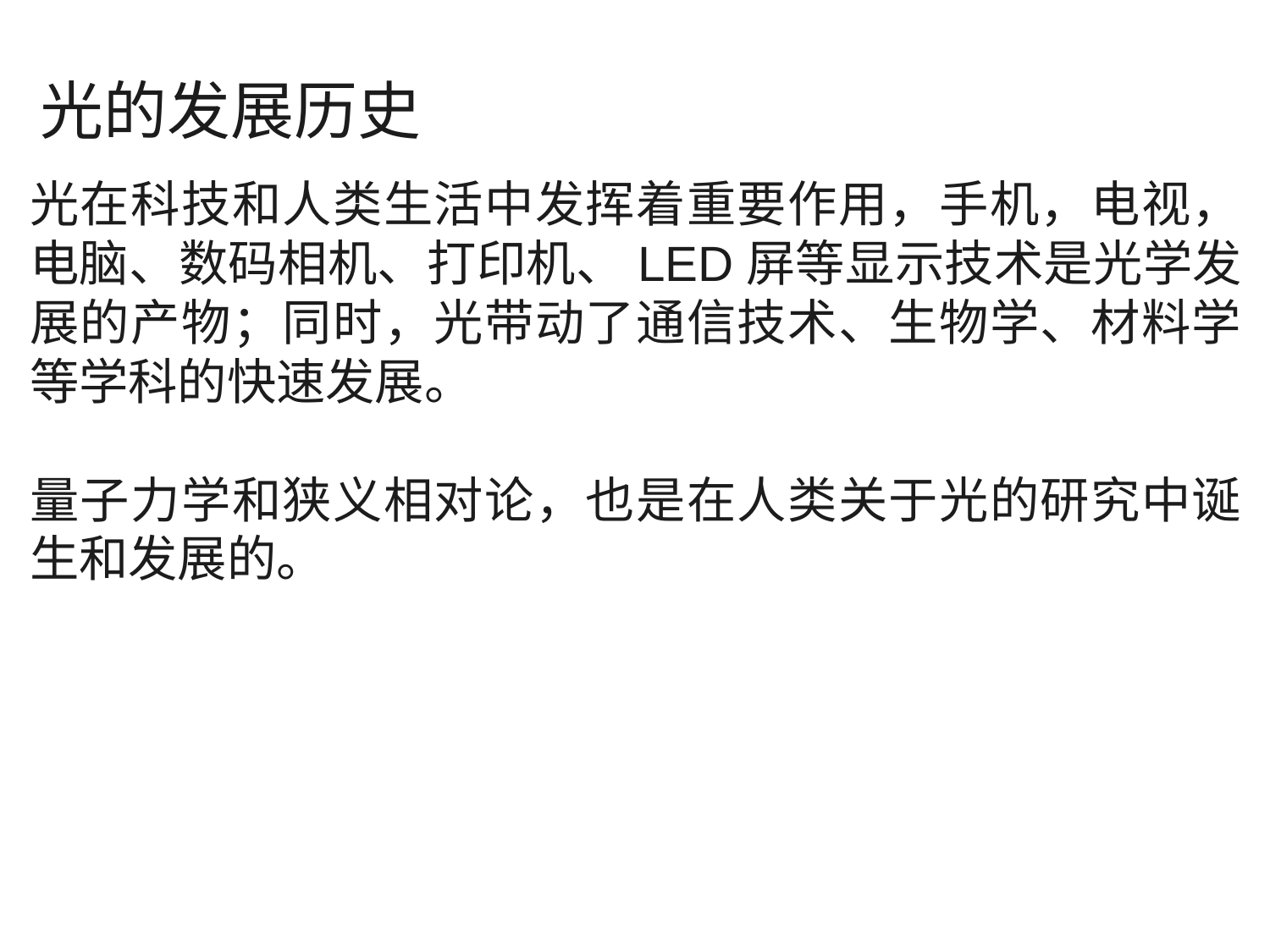

光的发展历史
光在科技和人类生活中发挥着重要作用，手机，电视，电脑、数码相机、打印机、LED屏等显示技术是光学发展的产物；同时，光带动了通信技术、生物学、材料学等学科的快速发展。

量子力学和狭义相对论，也是在人类关于光的研究中诞生和发展的。